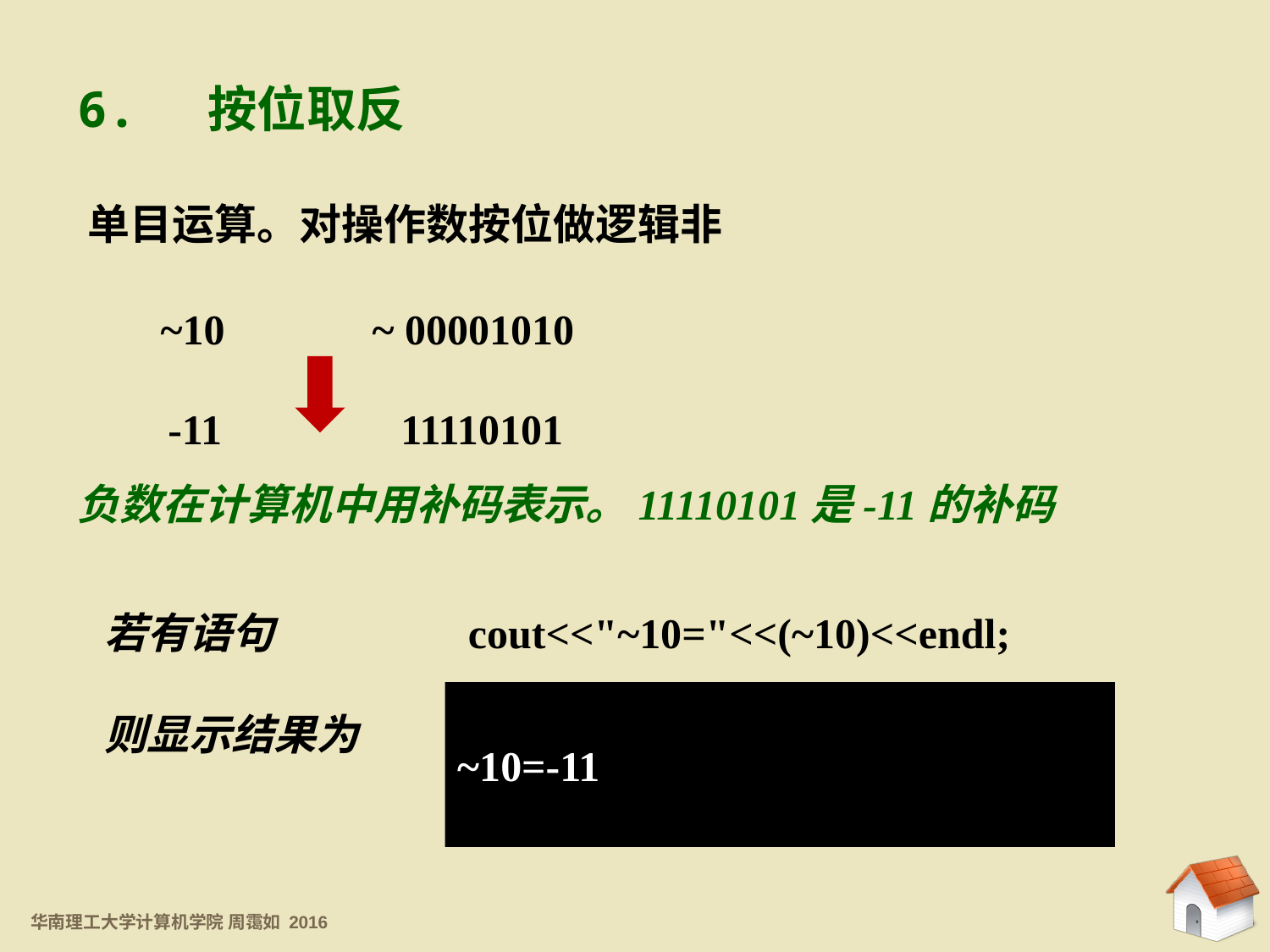

6.  按位取反
单目运算。对操作数按位做逻辑非
     ~10		 ~ 00001010

 -11  	           11110101
负数在计算机中用补码表示。11110101是-11的补码
若有语句		 cout<<"~10="<<(~10)<<endl;
则显示结果为

~10=-11